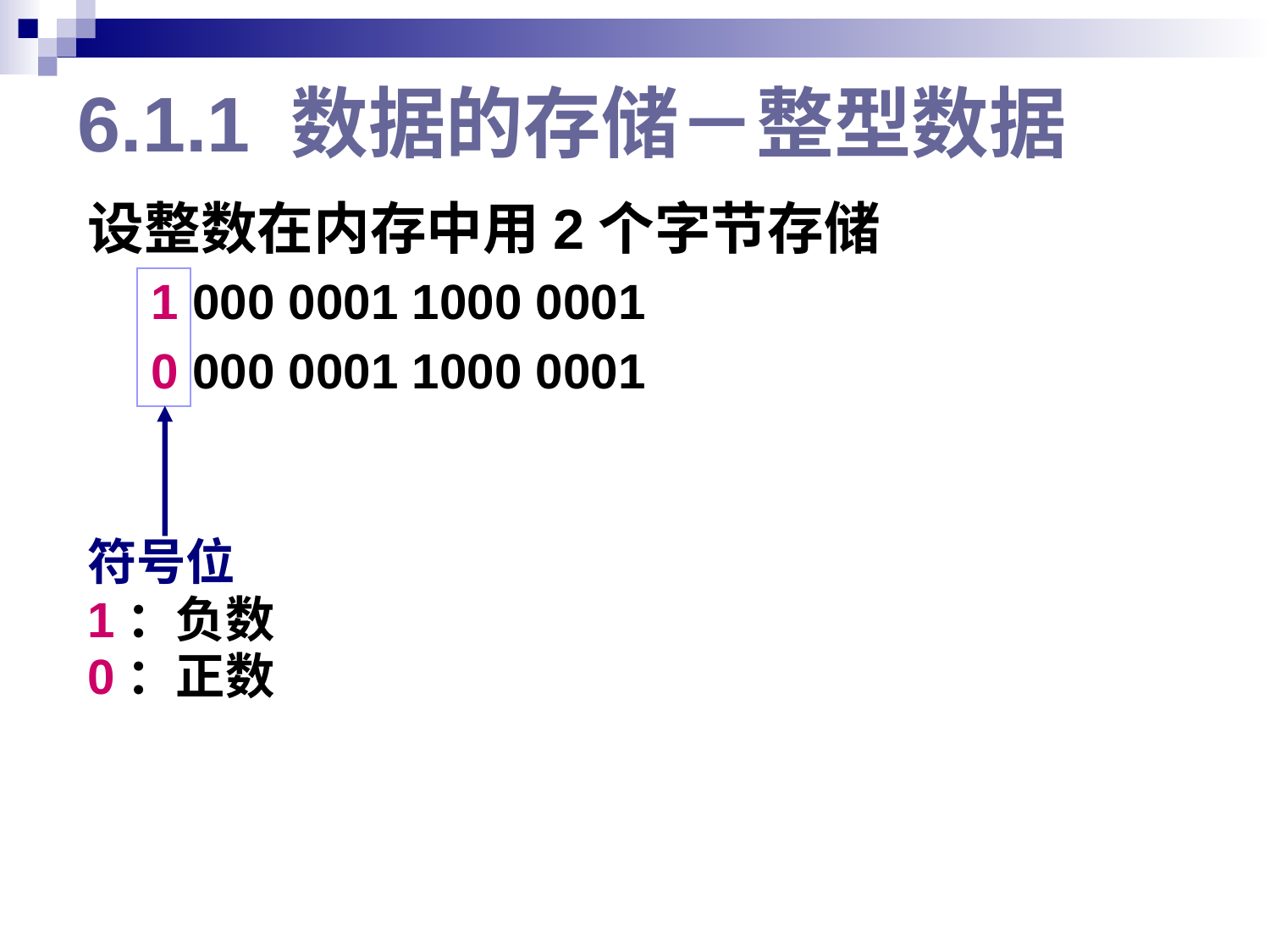

# 6.1.1 数据的存储－整型数据
设整数在内存中用2个字节存储
1 000 0001 1000 0001
0 000 0001 1000 0001

符号位
1：负数
0：正数